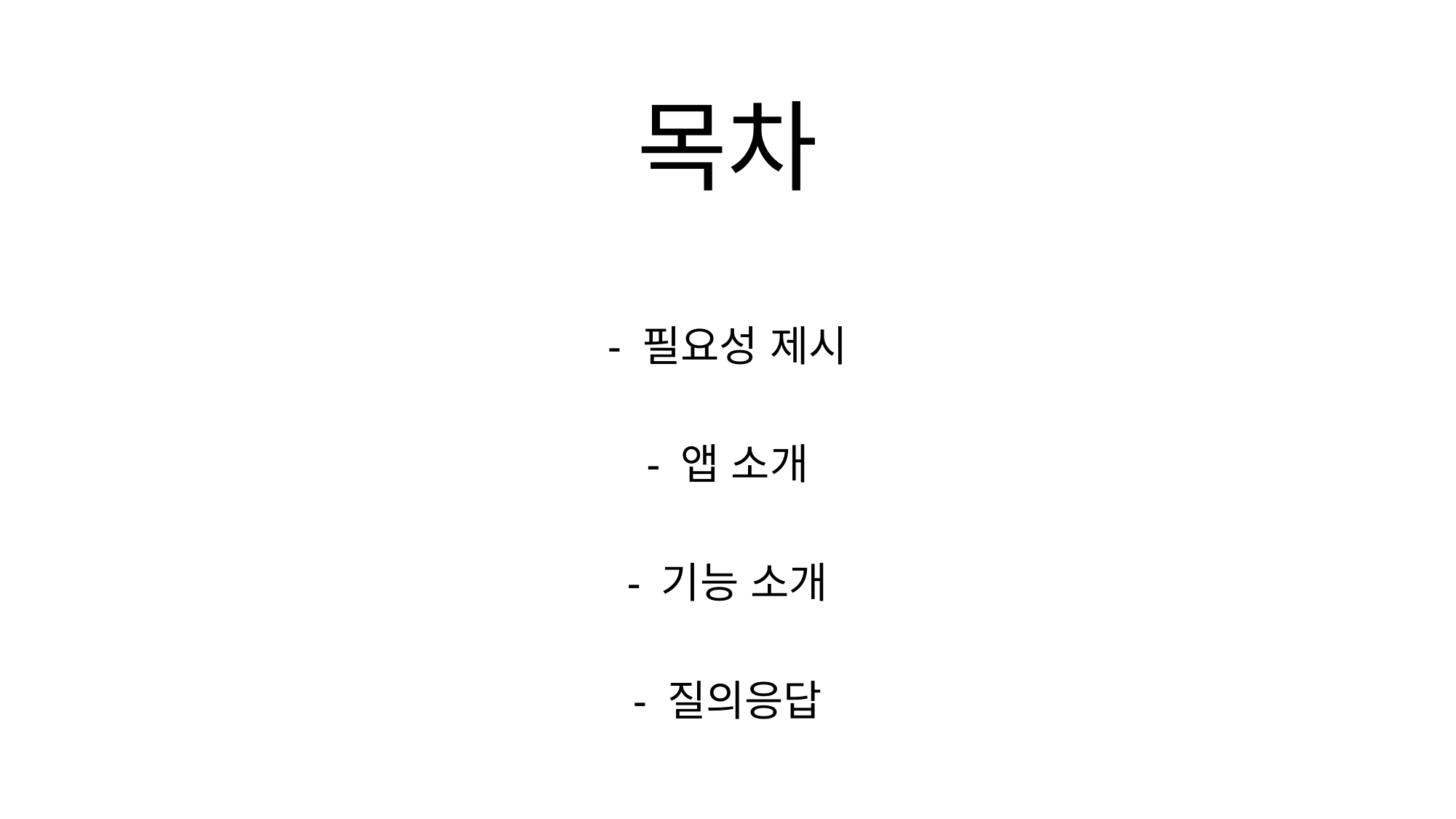

# 목차

- 필요성 제시

- 앱 소개

- 기능 소개

- 질의응답